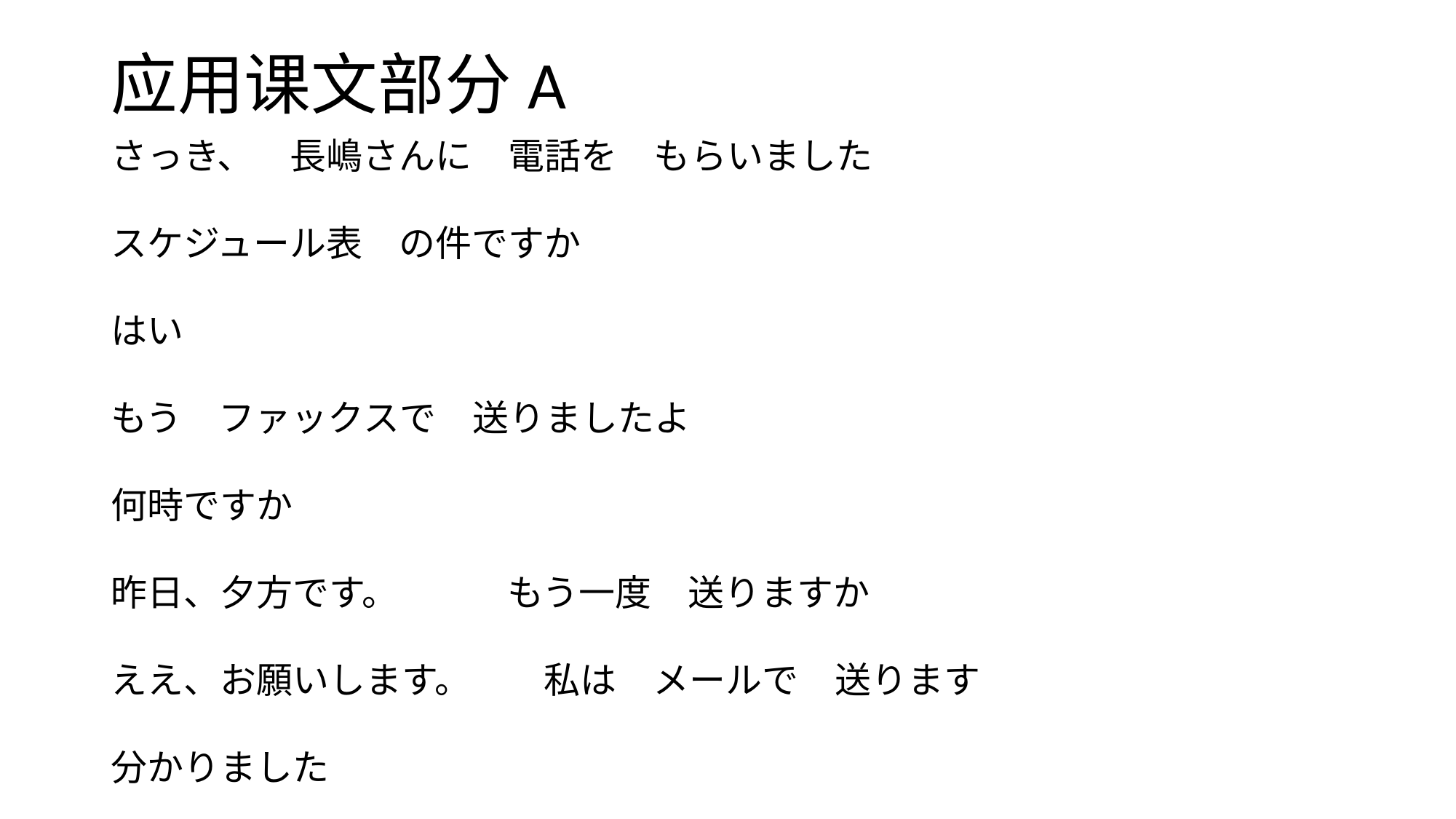

# 应用课文部分A
さっき、　長嶋さんに　電話を　もらいました

スケジュール表　の件ですか

はい

もう　ファックスで　送りましたよ

何時ですか

昨日、夕方です。　　　もう一度　送りますか

ええ、お願いします。　　私は　メールで　送ります

分かりました